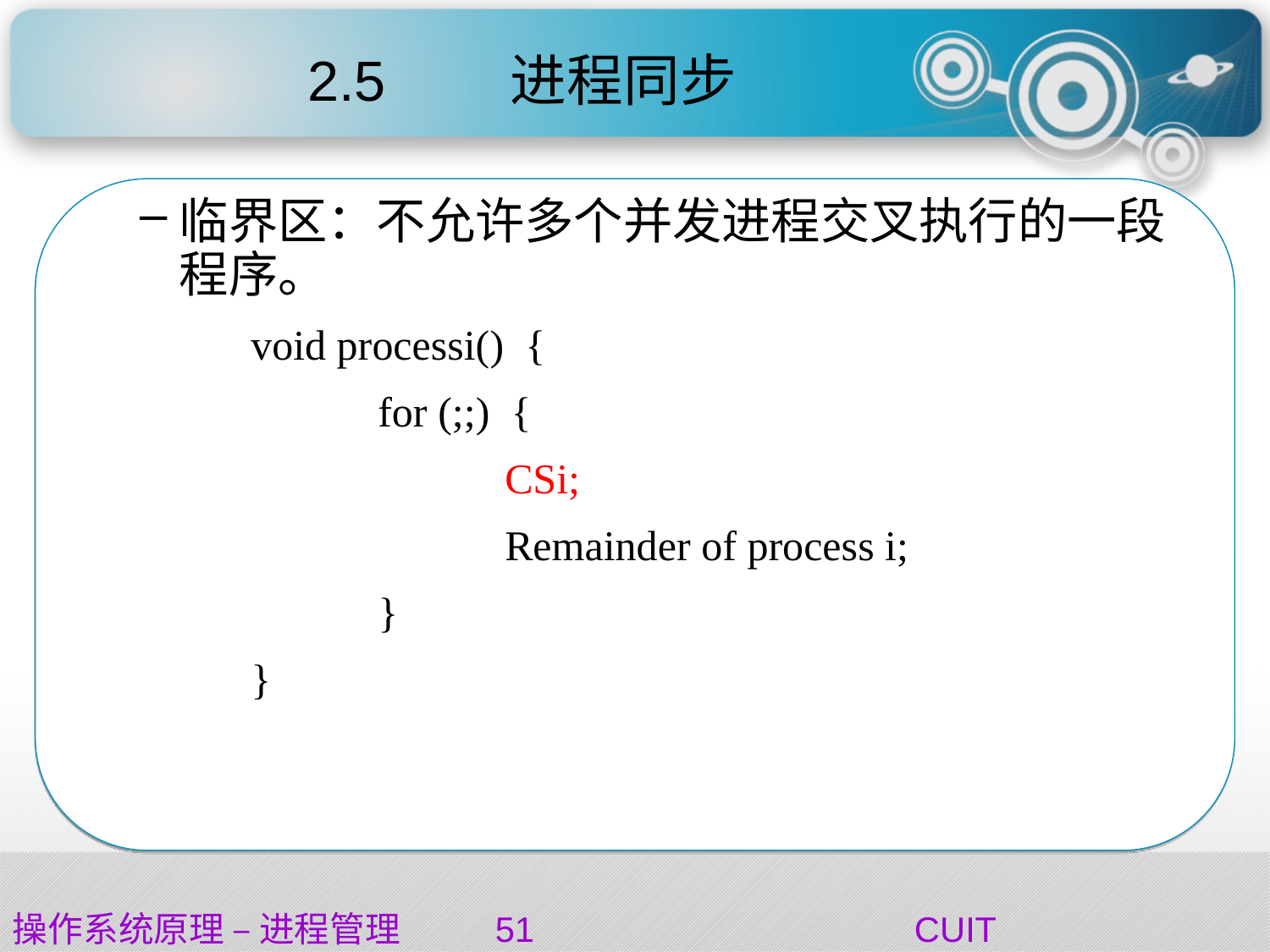

# 2.5	     进程同步
临界区：不允许多个并发进程交叉执行的一段程序。
		void processi()  {
			for (;;)  {
				CSi;
				Remainder of process i;
			}
		}